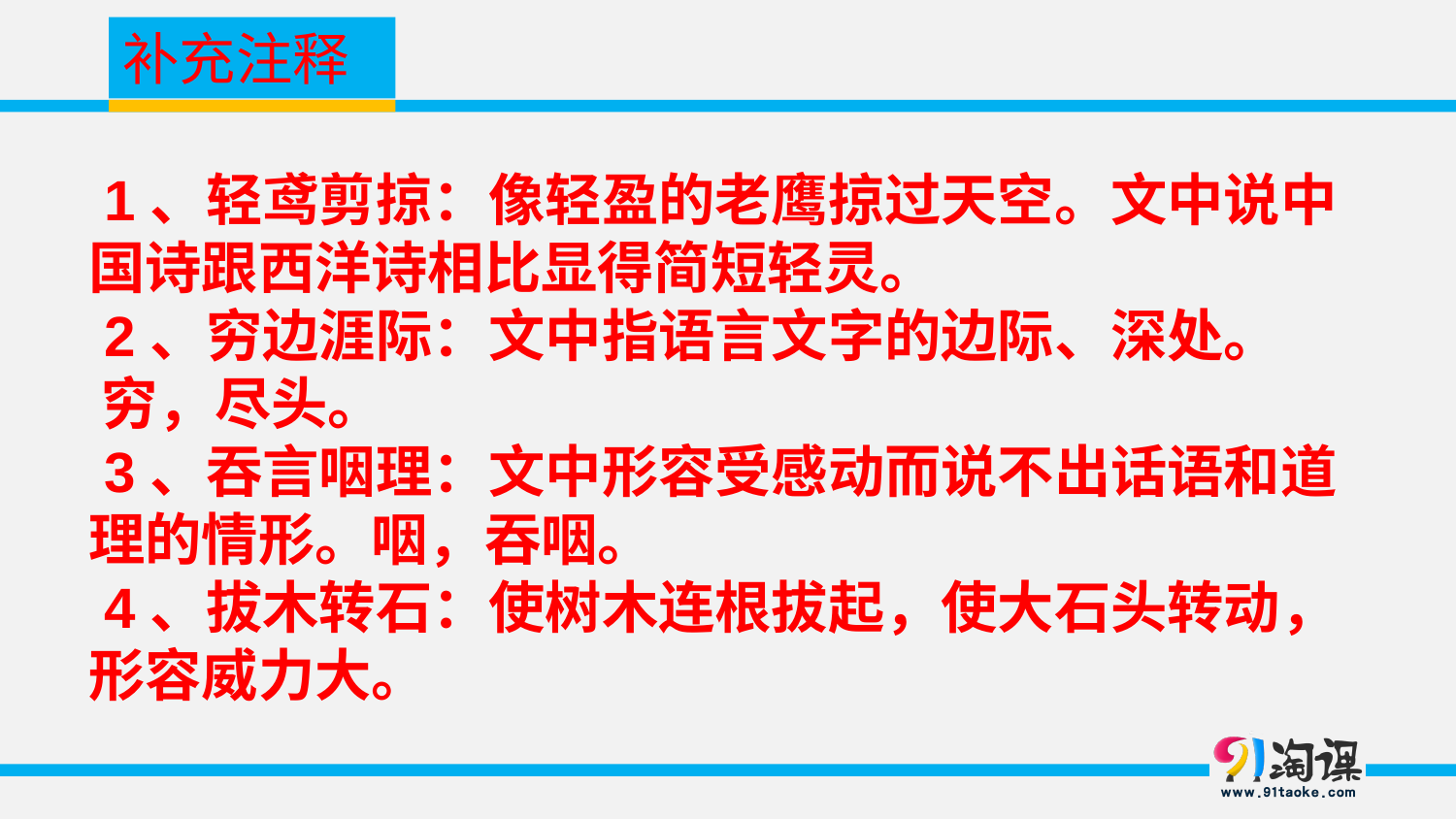

补充注释
 1、轻鸢剪掠：像轻盈的老鹰掠过天空。文中说中国诗跟西洋诗相比显得简短轻灵。
 2、穷边涯际：文中指语言文字的边际、深处。      穷，尽头。
 3、吞言咽理：文中形容受感动而说不出话语和道理的情形。咽，吞咽。
 4、拔木转石：使树木连根拔起，使大石头转动，形容威力大。